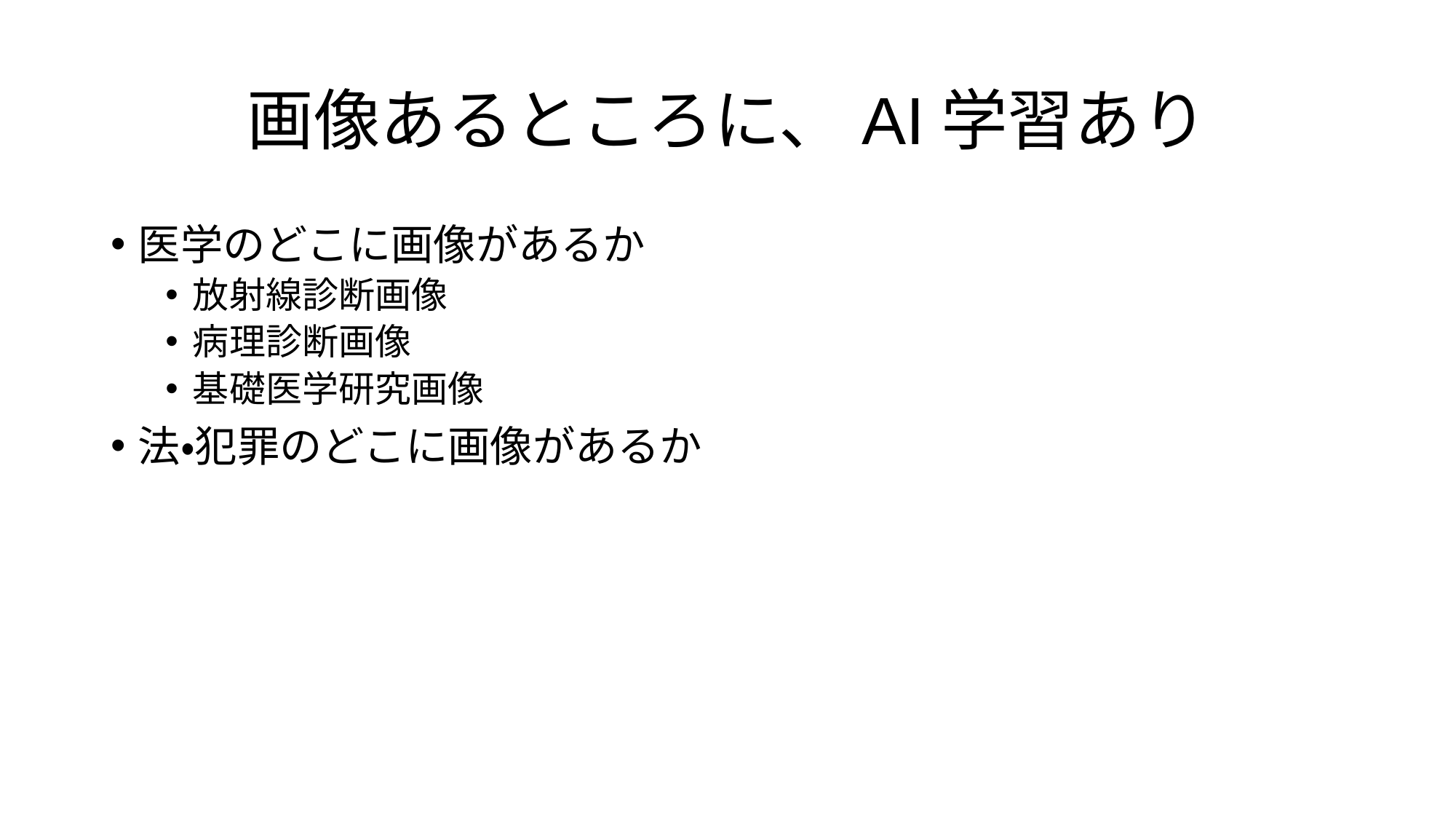

# 画像あるところに、AI学習あり
医学のどこに画像があるか
放射線診断画像
病理診断画像
基礎医学研究画像
法・犯罪のどこに画像があるか